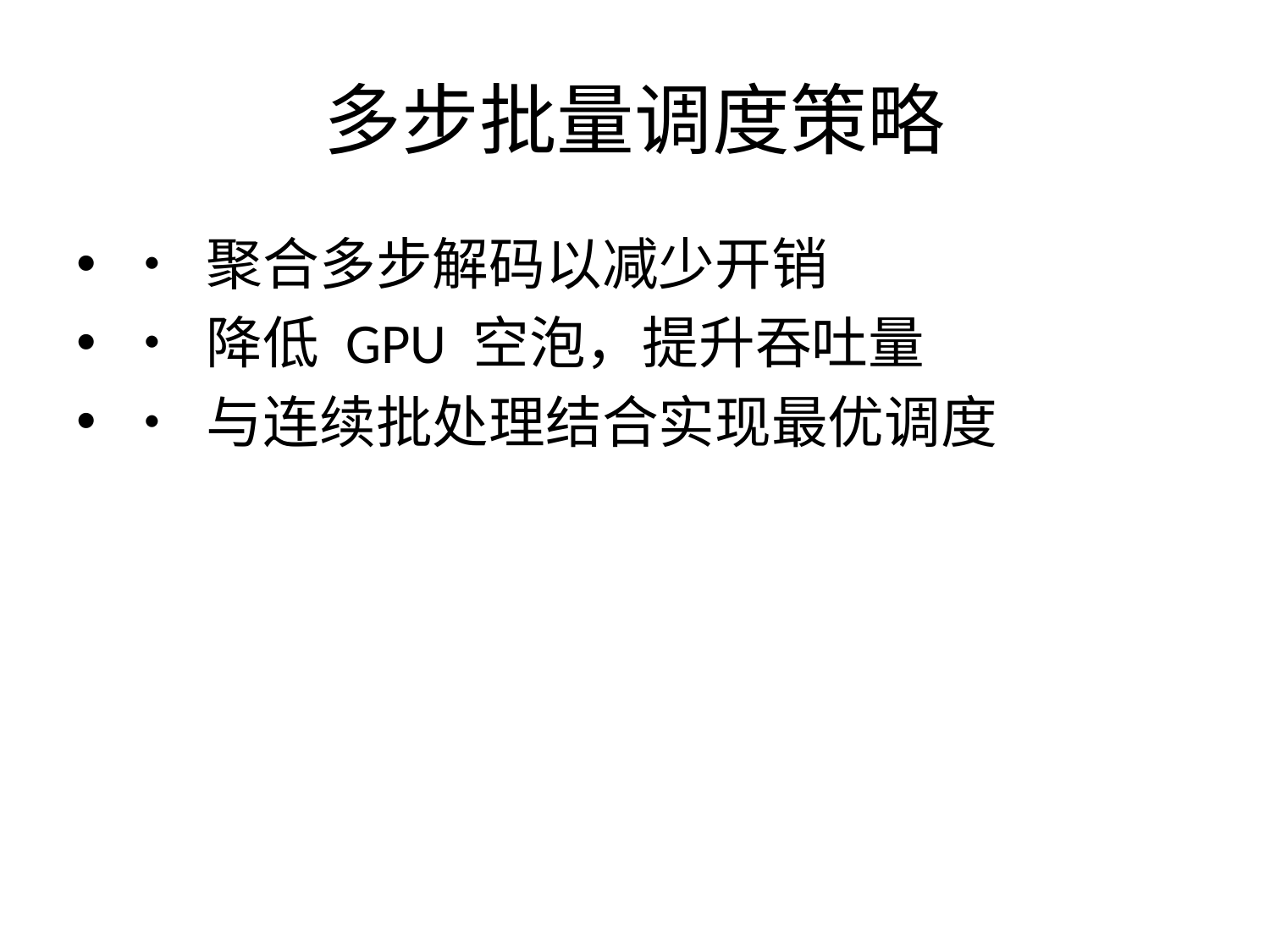

# 多步批量调度策略
• 聚合多步解码以减少开销
• 降低 GPU 空泡，提升吞吐量
• 与连续批处理结合实现最优调度